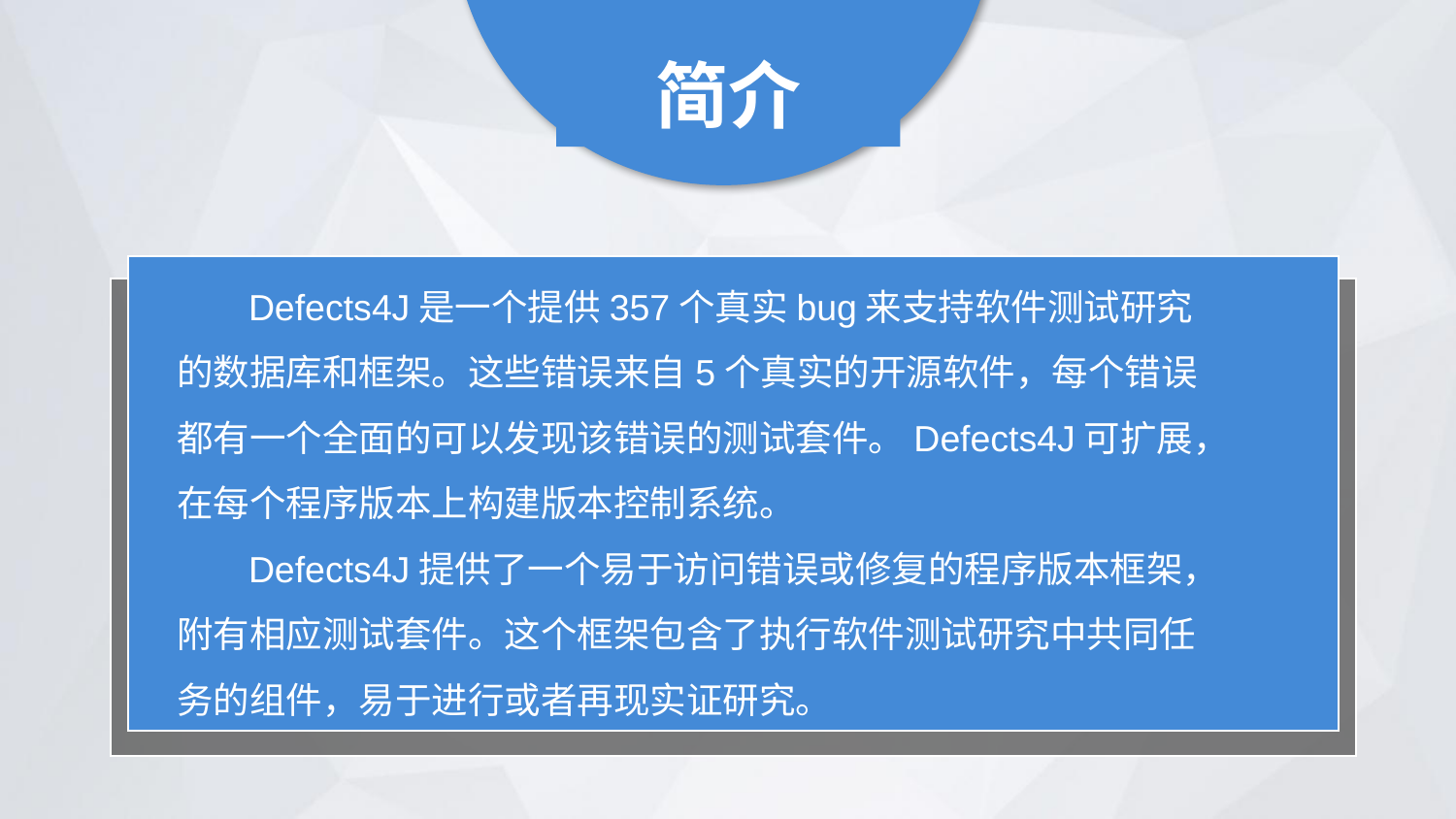

简介

       Defects4J是一个提供357个真实bug来支持软件测试研究的数据库和框架。这些错误来自5个真实的开源软件，每个错误都有一个全面的可以发现该错误的测试套件。Defects4J可扩展，在每个程序版本上构建版本控制系统。
       Defects4J提供了一个易于访问错误或修复的程序版本框架，附有相应测试套件。这个框架包含了执行软件测试研究中共同任务的组件，易于进行或者再现实证研究。